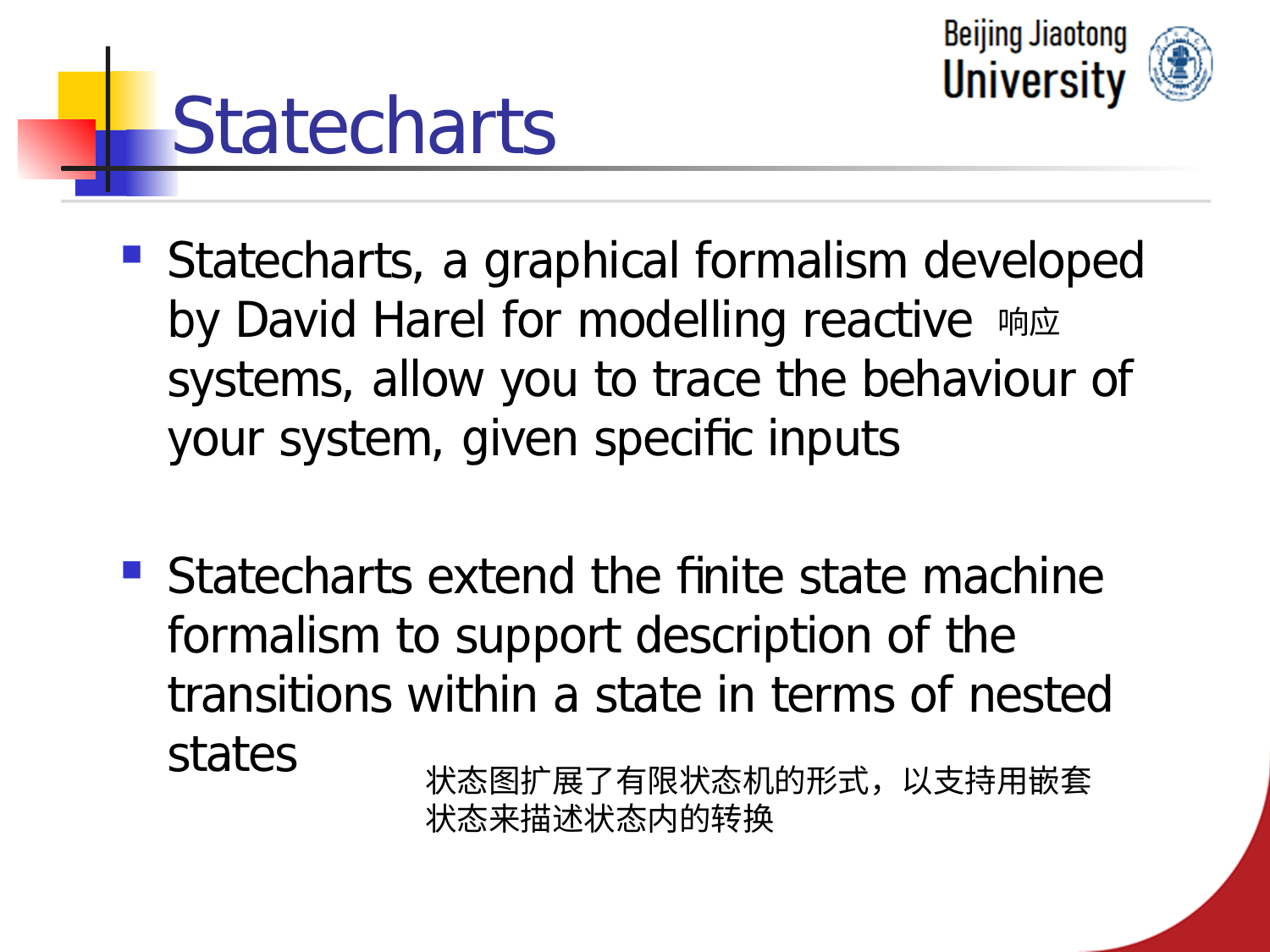

# Statecharts
Statecharts, a graphical formalism developed by David Harel for modelling reactive systems, allow you to trace the behaviour of your system, given specific inputs

Statecharts extend the finite state machine formalism to support description of the transitions within a state in terms of nested states
响应
状态图扩展了有限状态机的形式，以支持用嵌套状态来描述状态内的转换